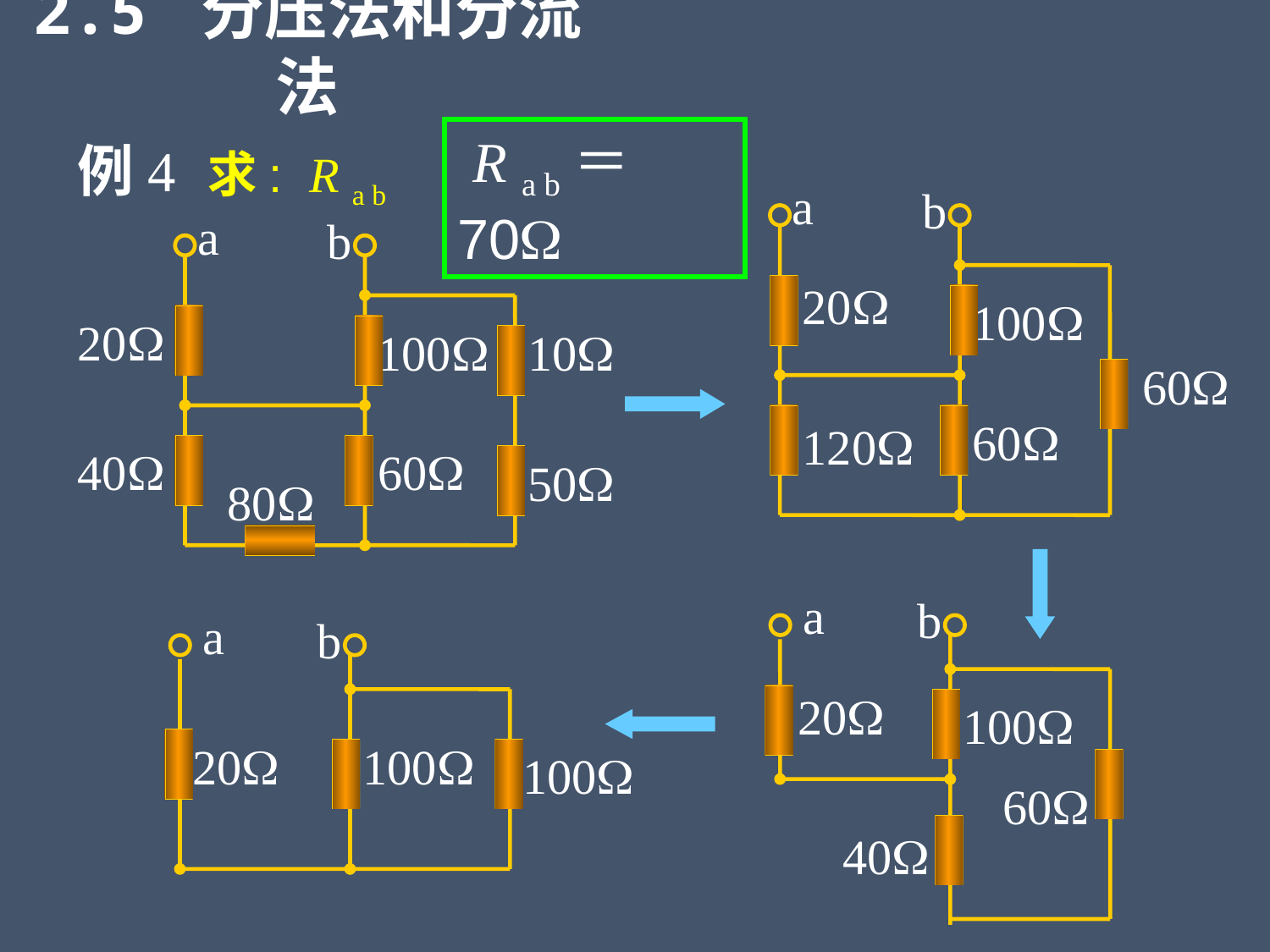

2.5 分压法和分流法
 R a b＝70Ω
例4
求:  R a b
a
b

20Ω

100Ω
60Ω

60Ω
120Ω

a
b

20Ω

100Ω
10Ω

40Ω

60Ω

50Ω
80Ω

a
b

20Ω

100Ω

60Ω

40Ω

a
b

20Ω
100Ω

100Ω